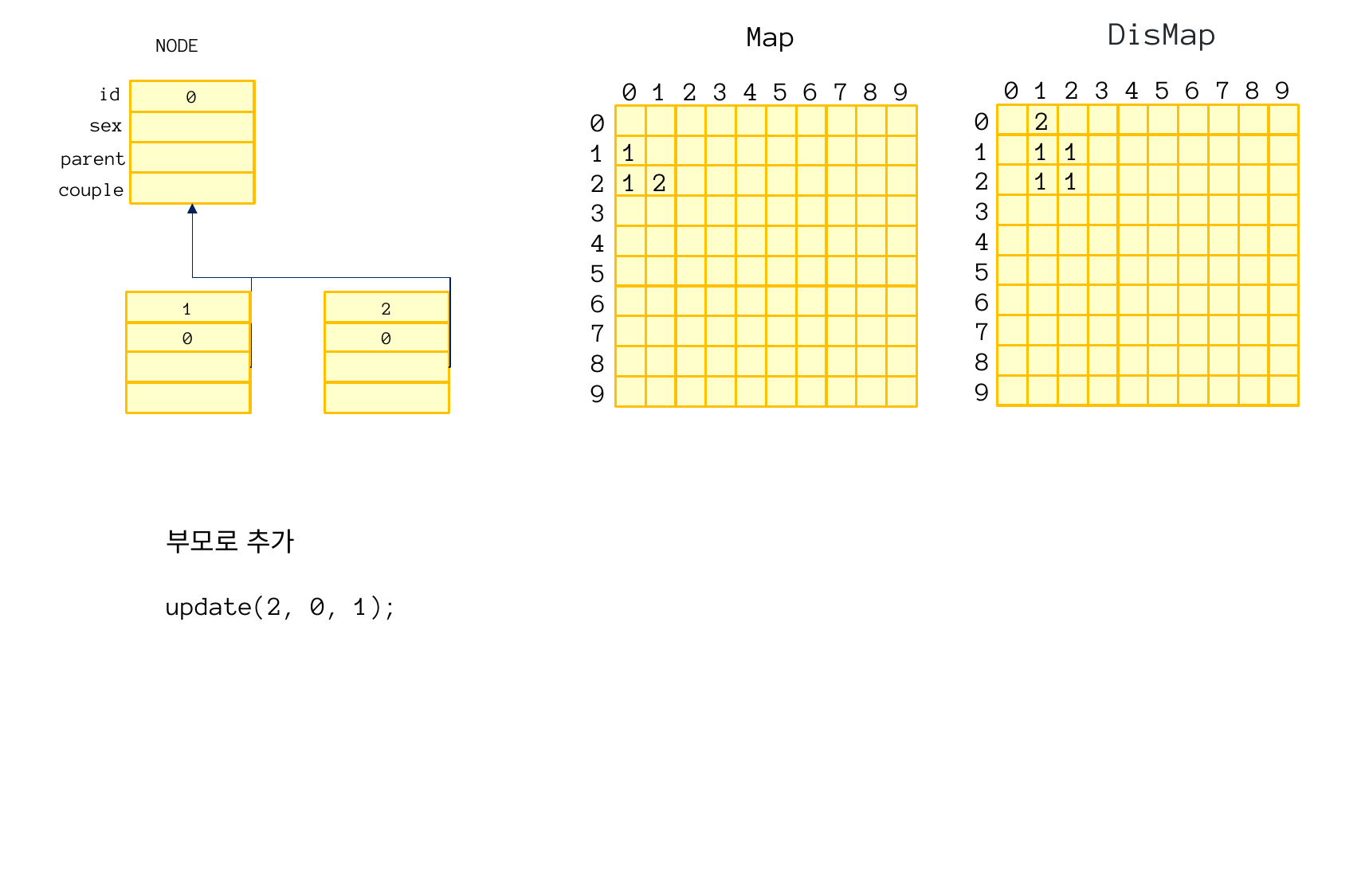

DisMap
Map
NODE
id
0
1
2
3
4
5
6
7
8
9
0
1
2
3
4
5
6
7
8
9
0
sex
0

2

0

parent
1

1
1

1

1

couple
2

1
1

1
2

2

3

3
4

4
5

5
6

6
1
2
7

7
0
0
8

8

9

9

부모로 추가

update(2, 0, 1);